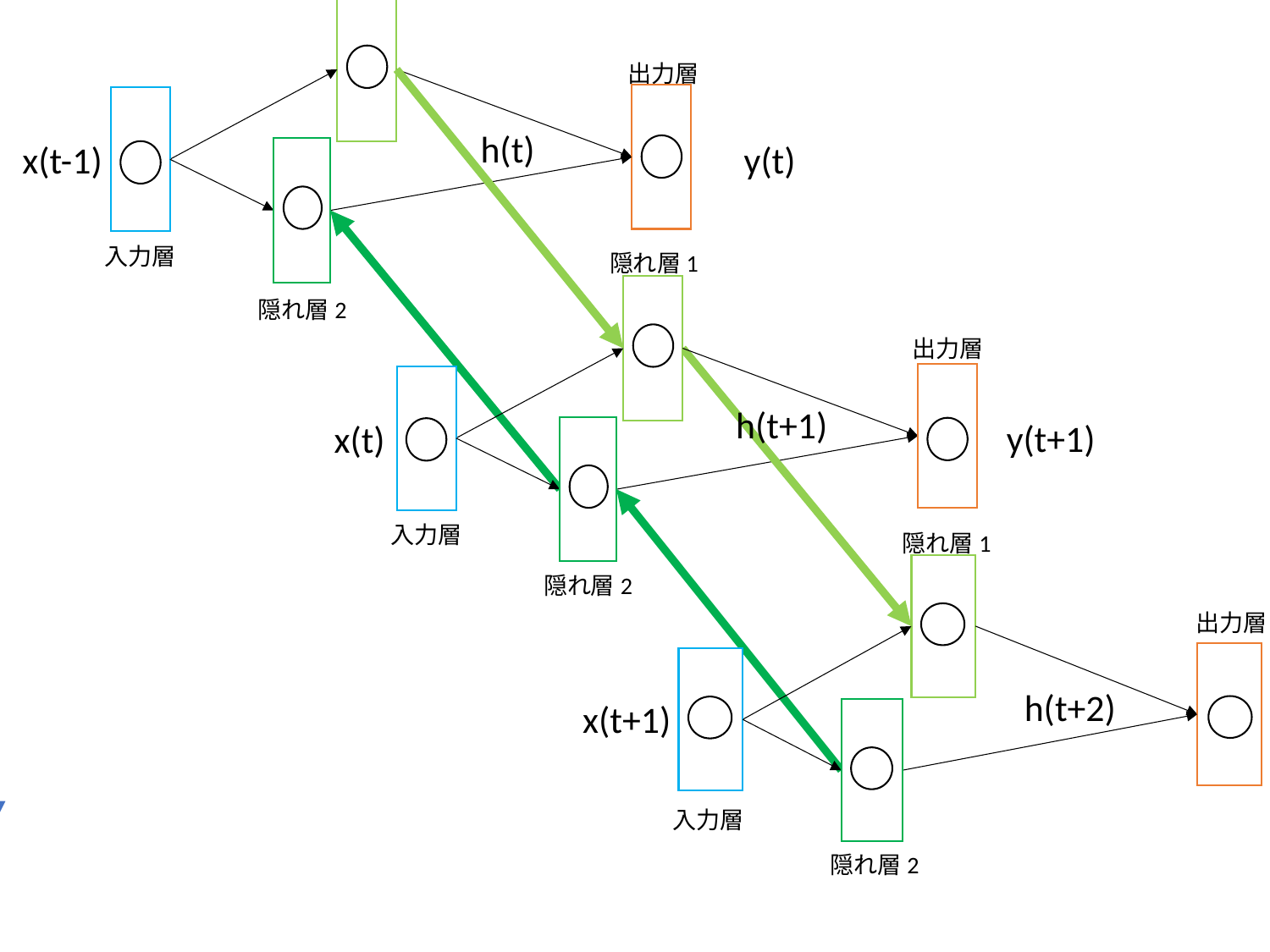

隠れ層1

入力層
隠れ層2
出力層
隠れ層1

出力層

入力層
隠れ層2
隠れ層1

出力層

隠れ層2
入力層
h(t)
x(t-1)
y(t)
h(t+1)
y(t+1)
x(t)
h(t+2)
x(t+1)
y(t+2)
Time